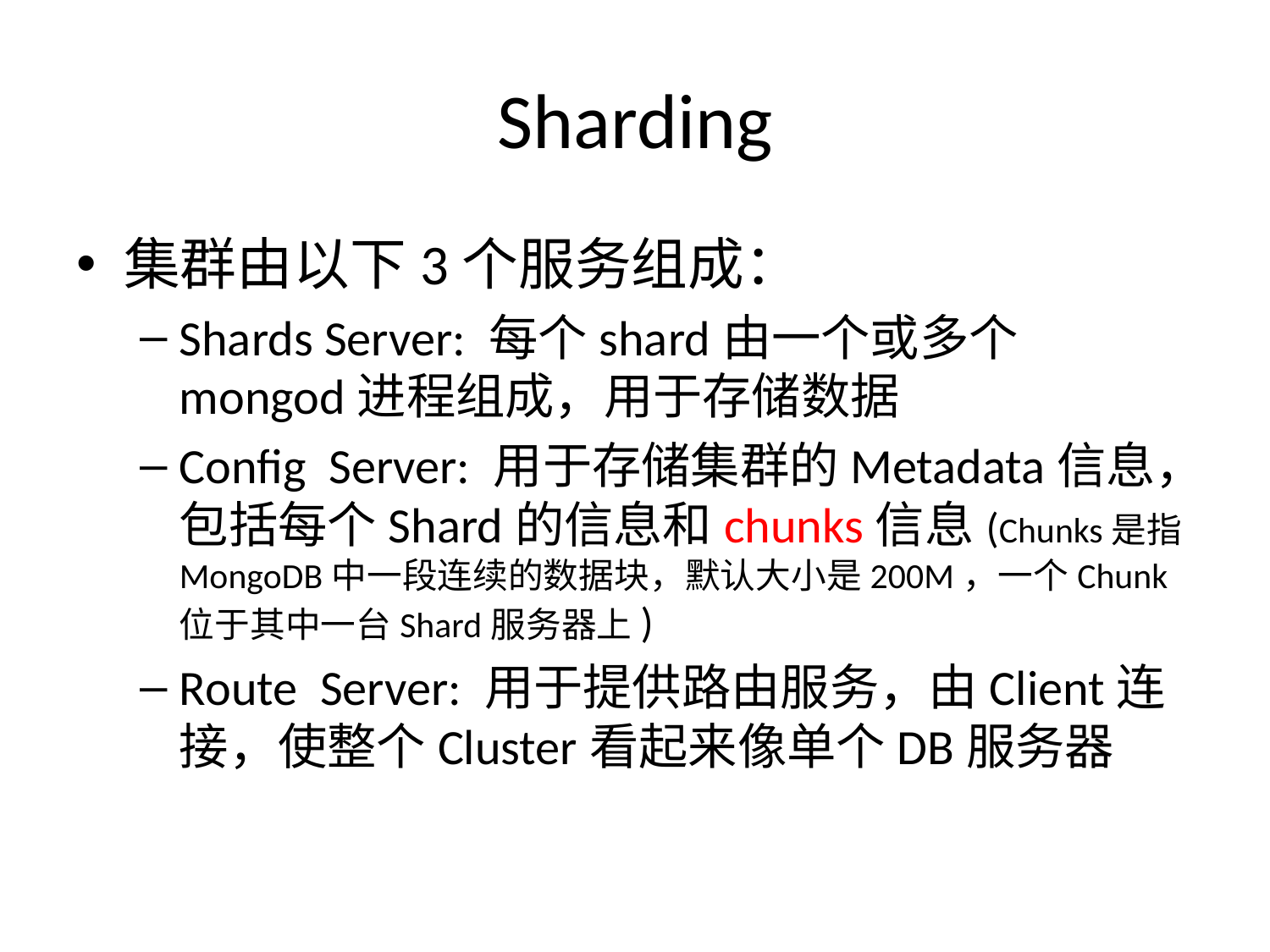

# Sharding
集群由以下3个服务组成：
Shards Server: 每个shard由一个或多个mongod进程组成，用于存储数据
Config  Server: 用于存储集群的Metadata信息，包括每个Shard的信息和chunks信息(Chunks是指MongoDB中一段连续的数据块，默认大小是200M，一个Chunk位于其中一台Shard服务器上)
Route  Server: 用于提供路由服务，由Client连接，使整个Cluster看起来像单个DB服务器